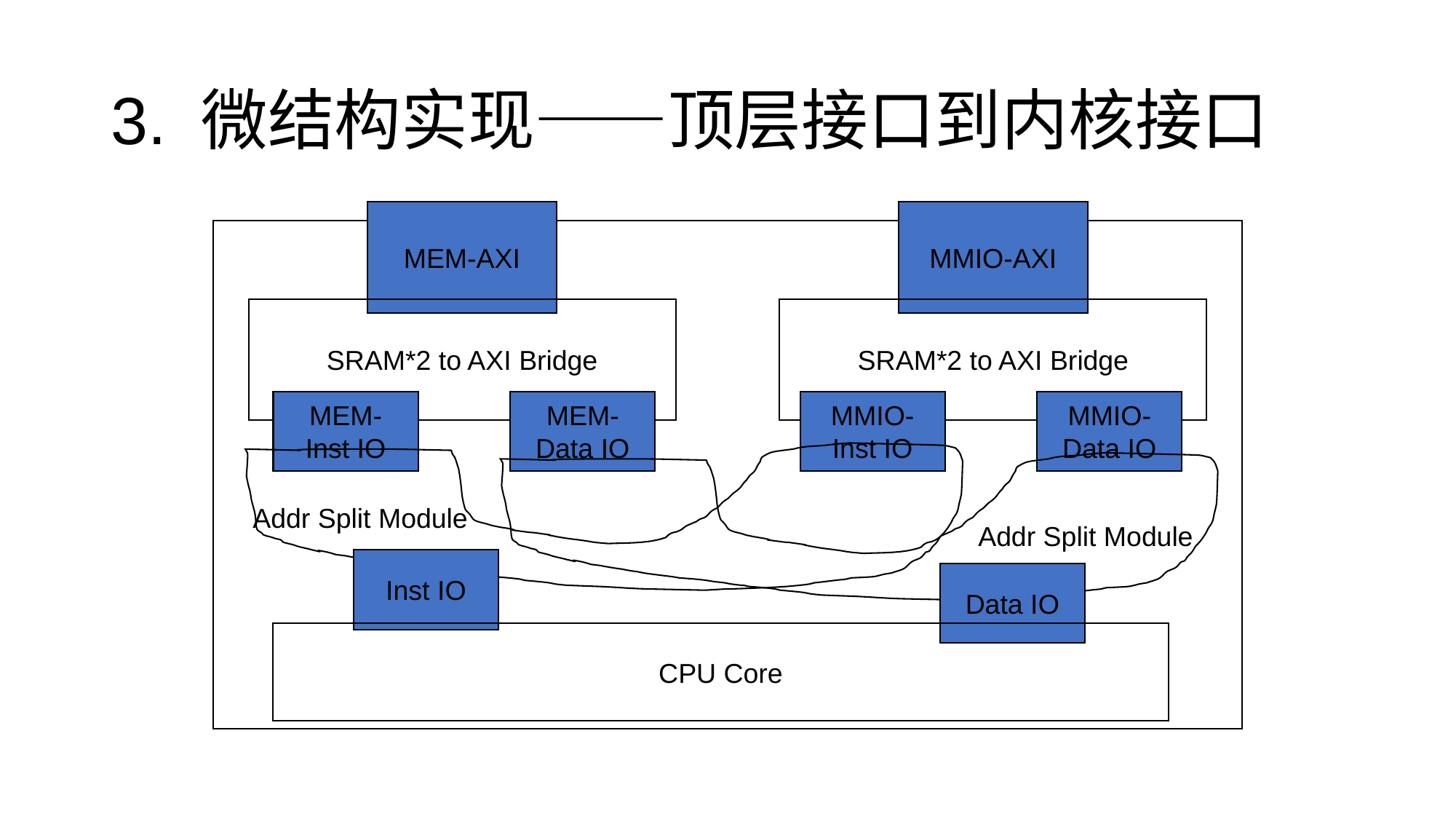

# 3. 微结构实现——顶层接口到内核接口
MEM-AXI
MMIO-AXI

SRAM*2 to AXI Bridge
SRAM*2 to AXI Bridge
MEM-
Inst IO
MEM-
Data IO
MMIO-
Inst IO
MMIO-
Data IO

Addr Split Module
Addr Split Module
Inst IO
Data IO
CPU Core